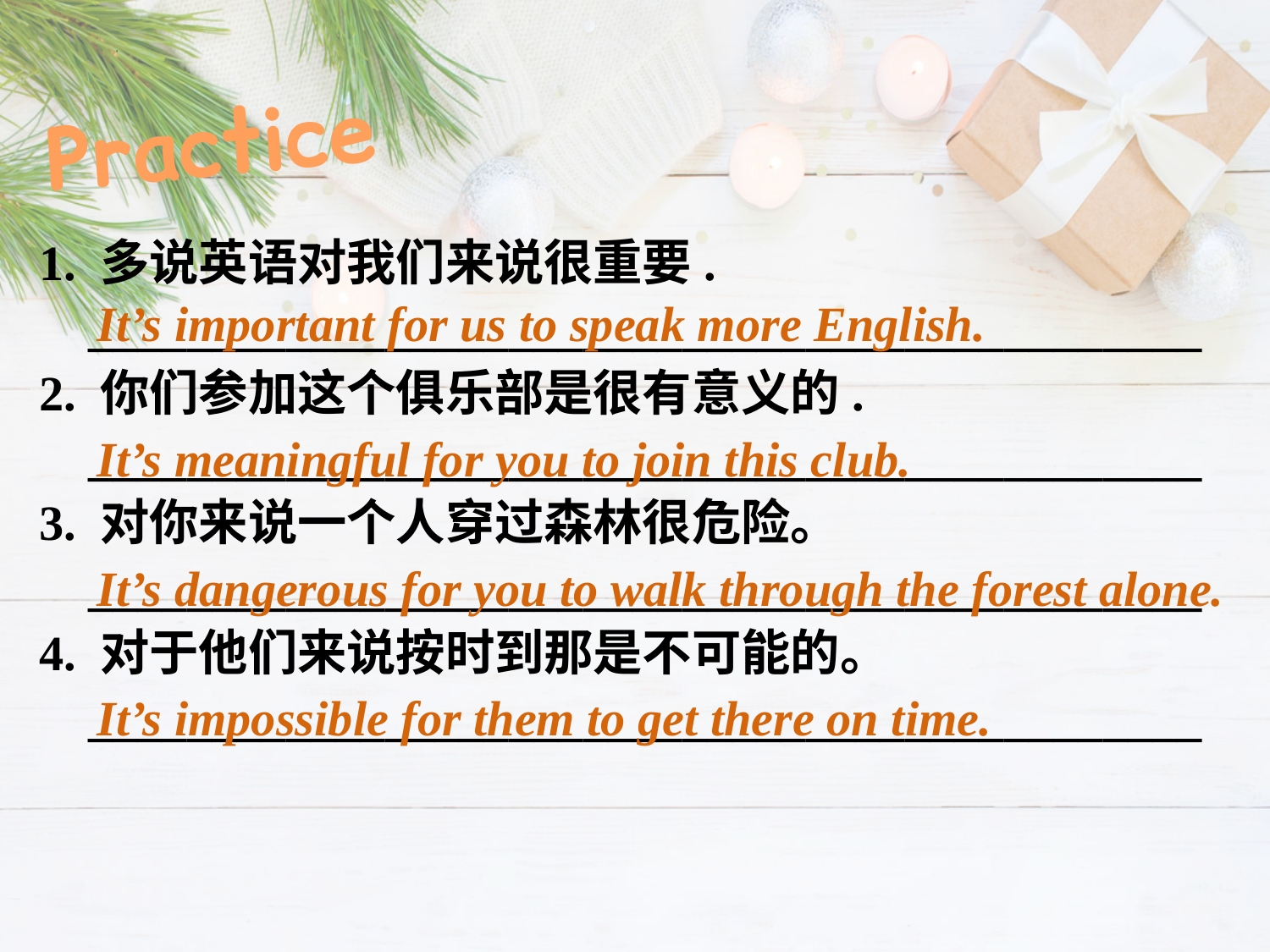

Practice
1. 多说英语对我们来说很重要.
    _____________________________________________
2. 你们参加这个俱乐部是很有意义的.
    _____________________________________________
3. 对你来说一个人穿过森林很危险。
    _____________________________________________
4. 对于他们来说按时到那是不可能的。
    _____________________________________________
It’s important for us to speak more English.
It’s meaningful for you to join this club.
It’s dangerous for you to walk through the forest alone.
It’s impossible for them to get there on time.